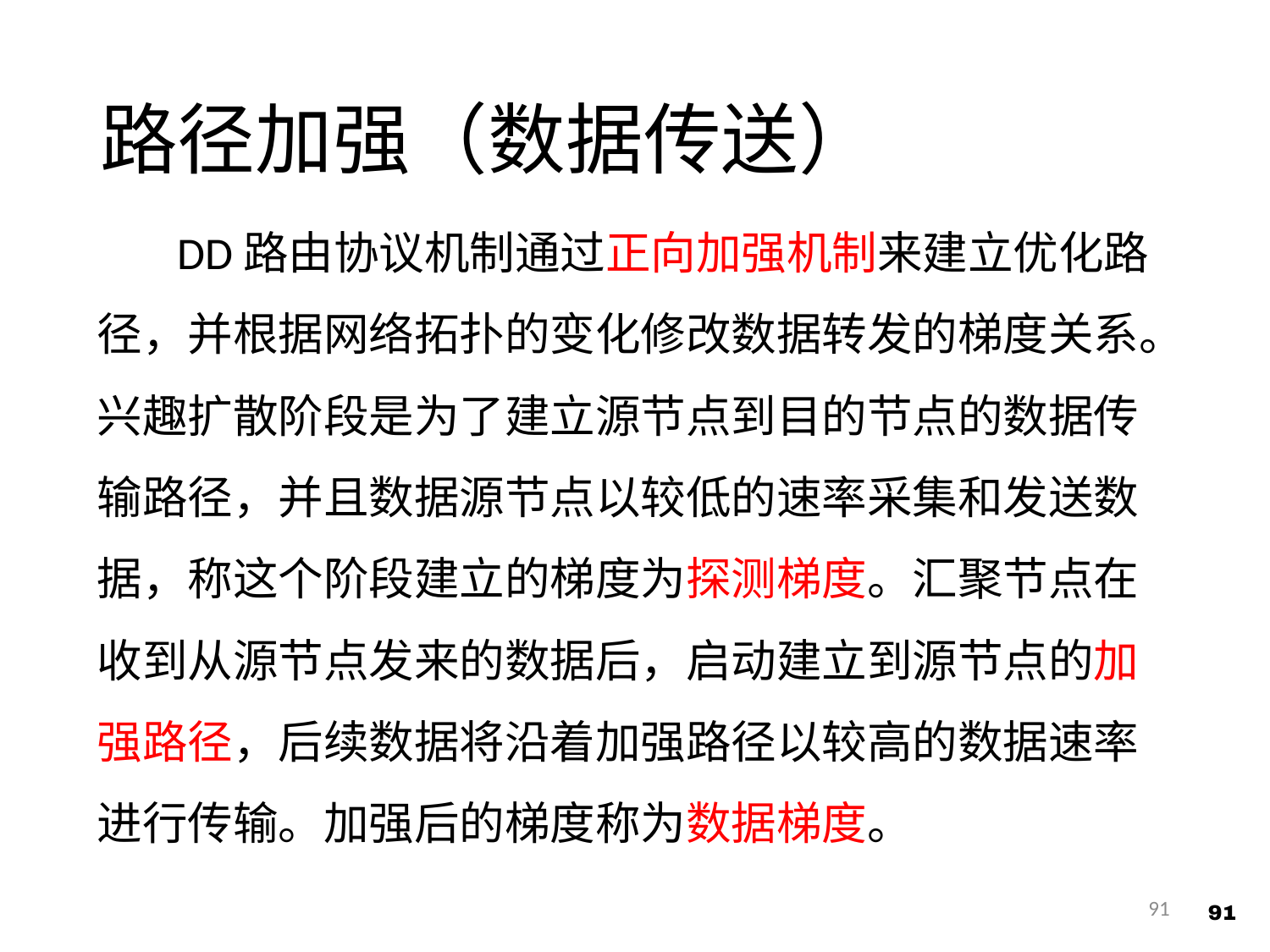

# 路径加强（数据传送）
           DD路由协议机制通过正向加强机制来建立优化路径，并根据网络拓扑的变化修改数据转发的梯度关系。兴趣扩散阶段是为了建立源节点到目的节点的数据传输路径，并且数据源节点以较低的速率采集和发送数据，称这个阶段建立的梯度为探测梯度。汇聚节点在收到从源节点发来的数据后，启动建立到源节点的加强路径，后续数据将沿着加强路径以较高的数据速率进行传输。加强后的梯度称为数据梯度。
91
91